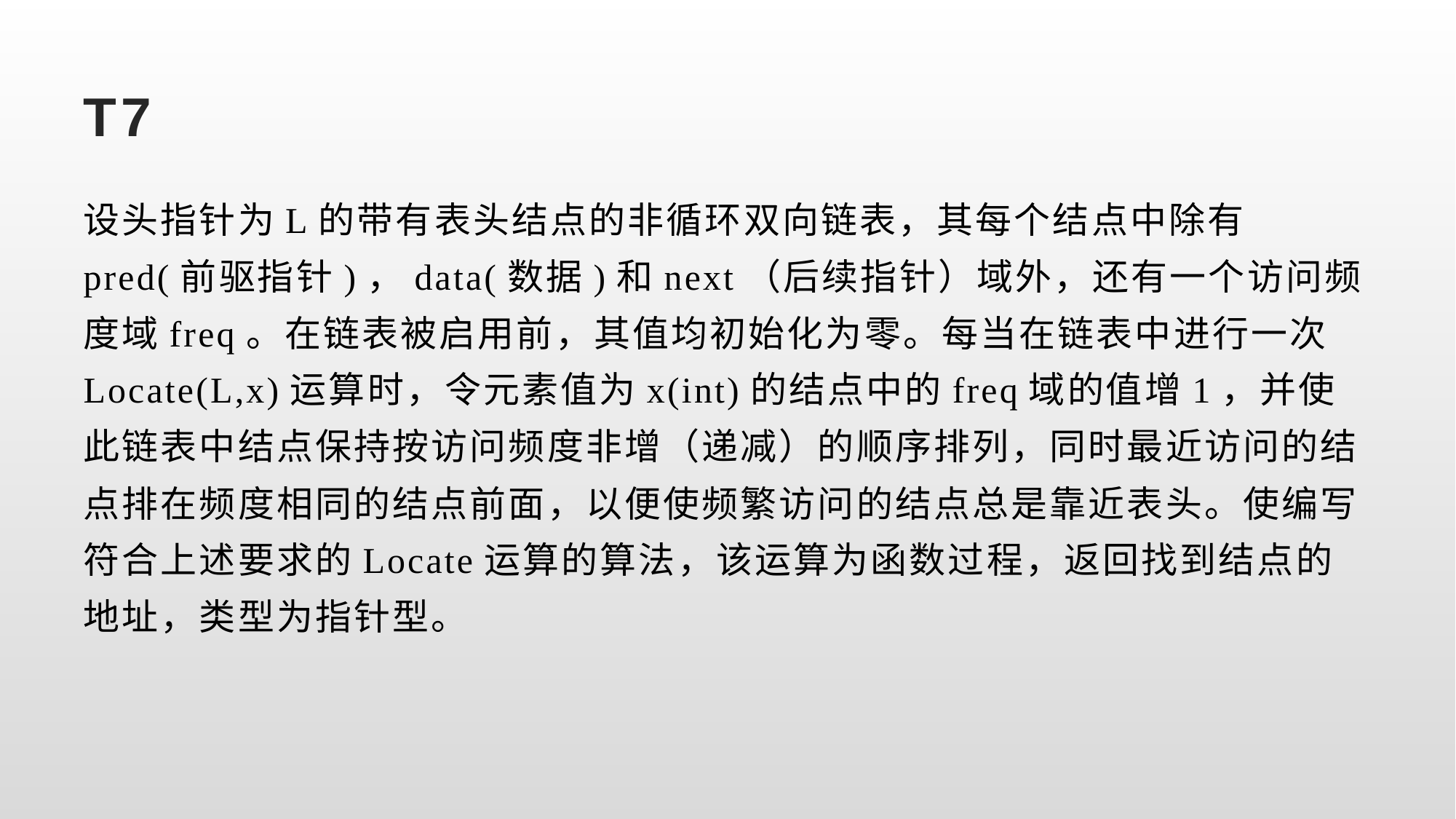

# T7
设头指针为L的带有表头结点的非循环双向链表，其每个结点中除有pred(前驱指针)，data(数据)和next（后续指针）域外，还有一个访问频度域freq。在链表被启用前，其值均初始化为零。每当在链表中进行一次Locate(L,x)运算时，令元素值为x(int)的结点中的freq域的值增1，并使此链表中结点保持按访问频度非增（递减）的顺序排列，同时最近访问的结点排在频度相同的结点前面，以便使频繁访问的结点总是靠近表头。使编写符合上述要求的Locate运算的算法，该运算为函数过程，返回找到结点的地址，类型为指针型。